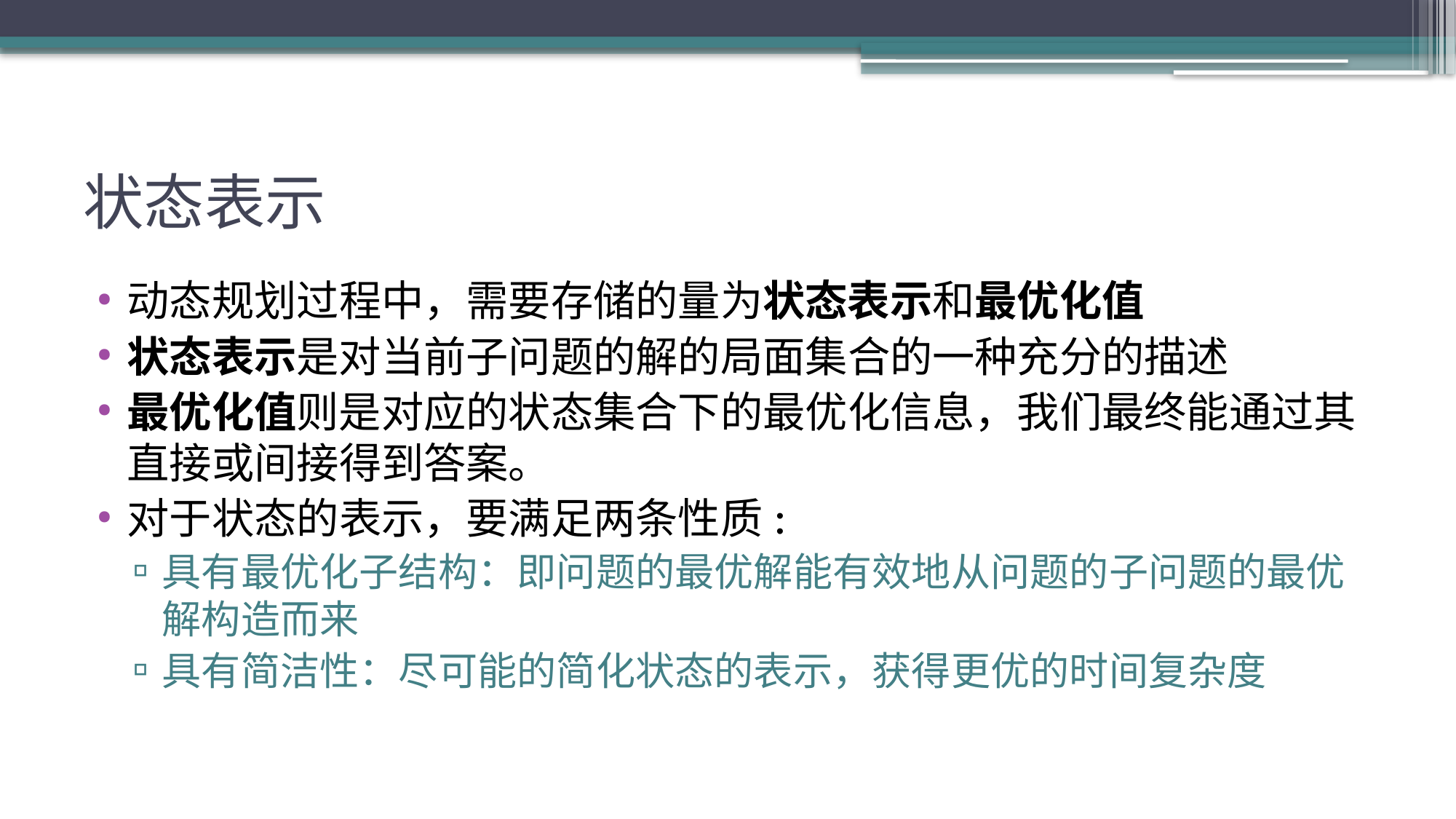

# 状态表示
动态规划过程中，需要存储的量为状态表示和最优化值
状态表示是对当前子问题的解的局面集合的一种充分的描述
最优化值则是对应的状态集合下的最优化信息，我们最终能通过其直接或间接得到答案。
对于状态的表示，要满足两条性质:
具有最优化子结构：即问题的最优解能有效地从问题的子问题的最优解构造而来
具有简洁性：尽可能的简化状态的表示，获得更优的时间复杂度